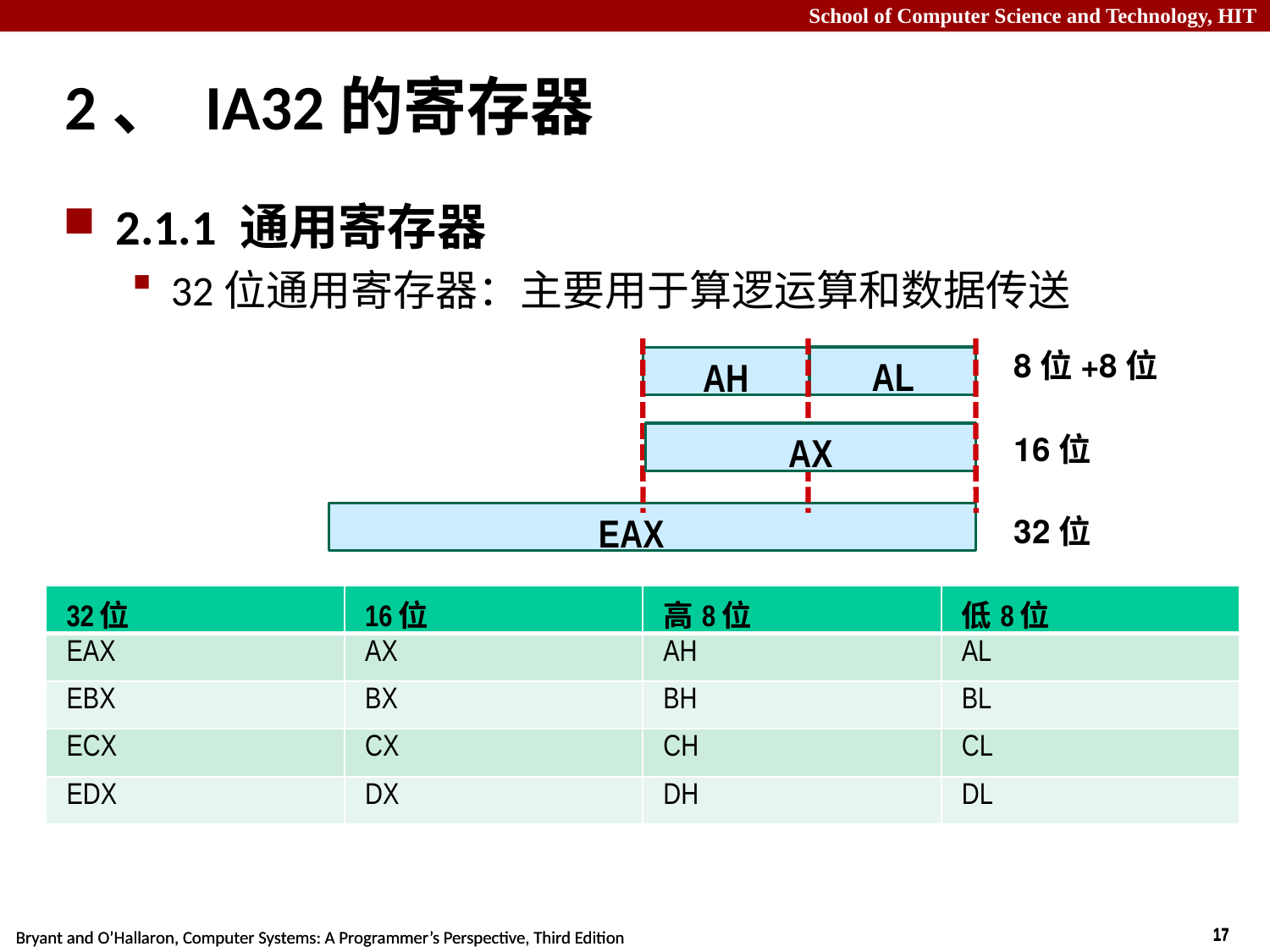

# 2、 IA32的寄存器
2.1.1 通用寄存器
32位通用寄存器：主要用于算逻运算和数据传送

8位+8位
AL
AH
AX
16位
                             EAX
32位
| 32位 | 16位 | 高8位 | 低8位 |
| --- | --- | --- | --- |
| EAX | AX | AH | AL |
| EBX | BX | BH | BL |
| ECX | CX | CH | CL |
| EDX | DX | DH | DL |